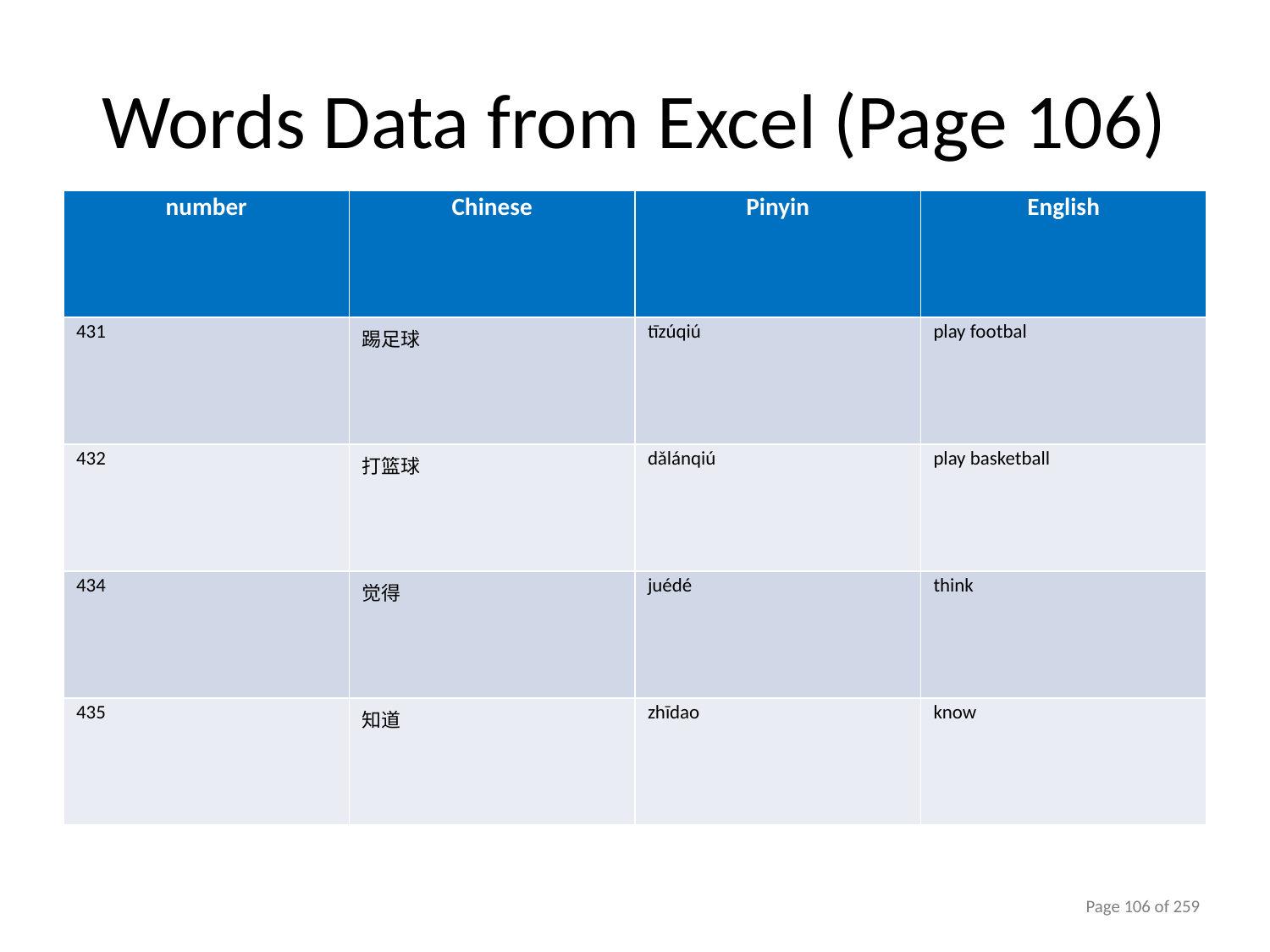

# Words Data from Excel (Page 106)
| number | Chinese | Pinyin | English |
| --- | --- | --- | --- |
| 431 | 踢足球 | tīzúqiú | play footbal |
| 432 | 打篮球 | dǎlánqiú | play basketball |
| 434 | 觉得 | juédé | think |
| 435 | 知道 | zhīdao | know |

Page 106 of 259